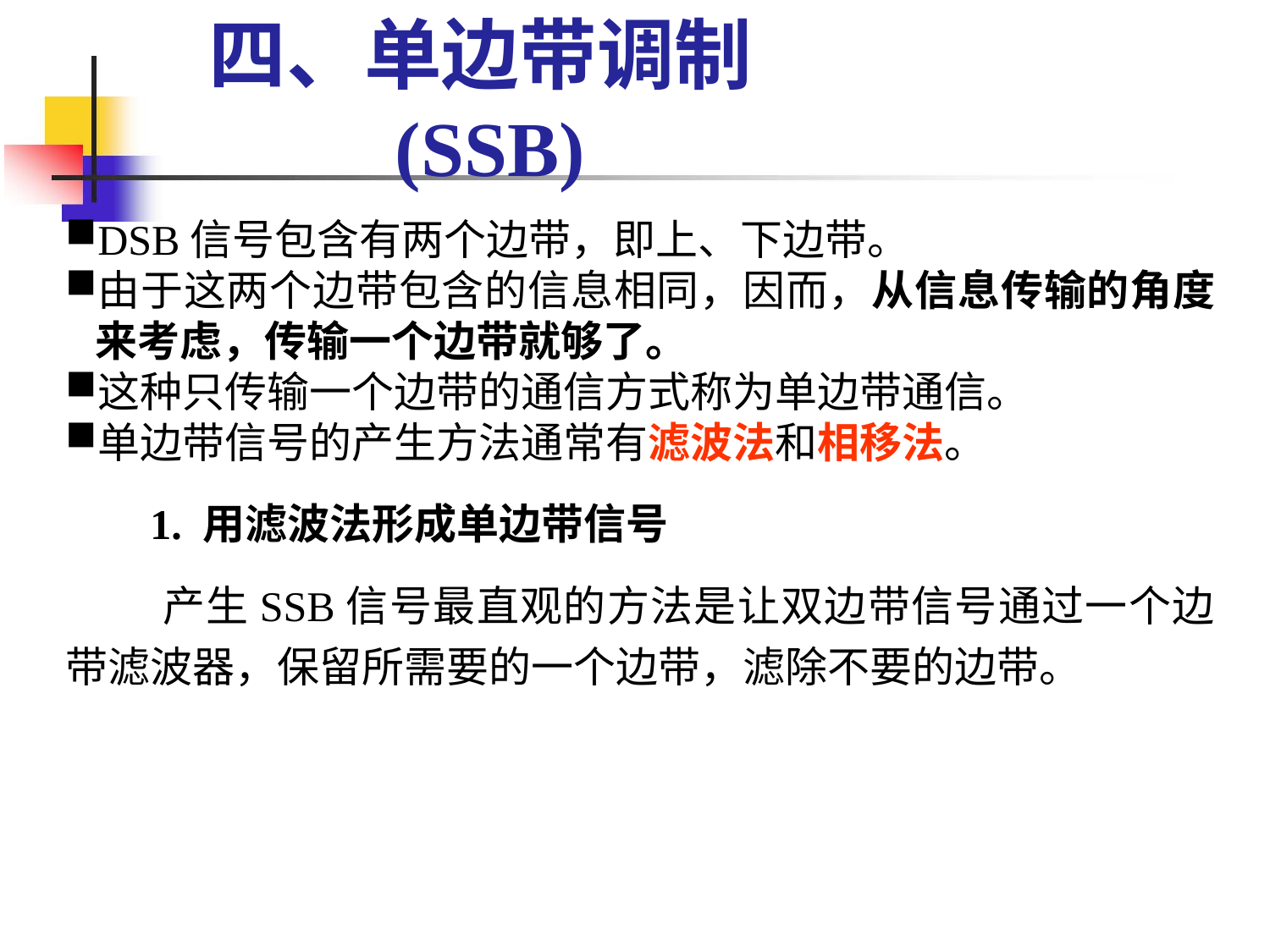

四、单边带调制(SSB)
DSB信号包含有两个边带，即上、下边带。
由于这两个边带包含的信息相同，因而，从信息传输的角度来考虑，传输一个边带就够了。
这种只传输一个边带的通信方式称为单边带通信。
单边带信号的产生方法通常有滤波法和相移法。
        1. 用滤波法形成单边带信号
        产生SSB信号最直观的方法是让双边带信号通过一个边带滤波器，保留所需要的一个边带，滤除不要的边带。